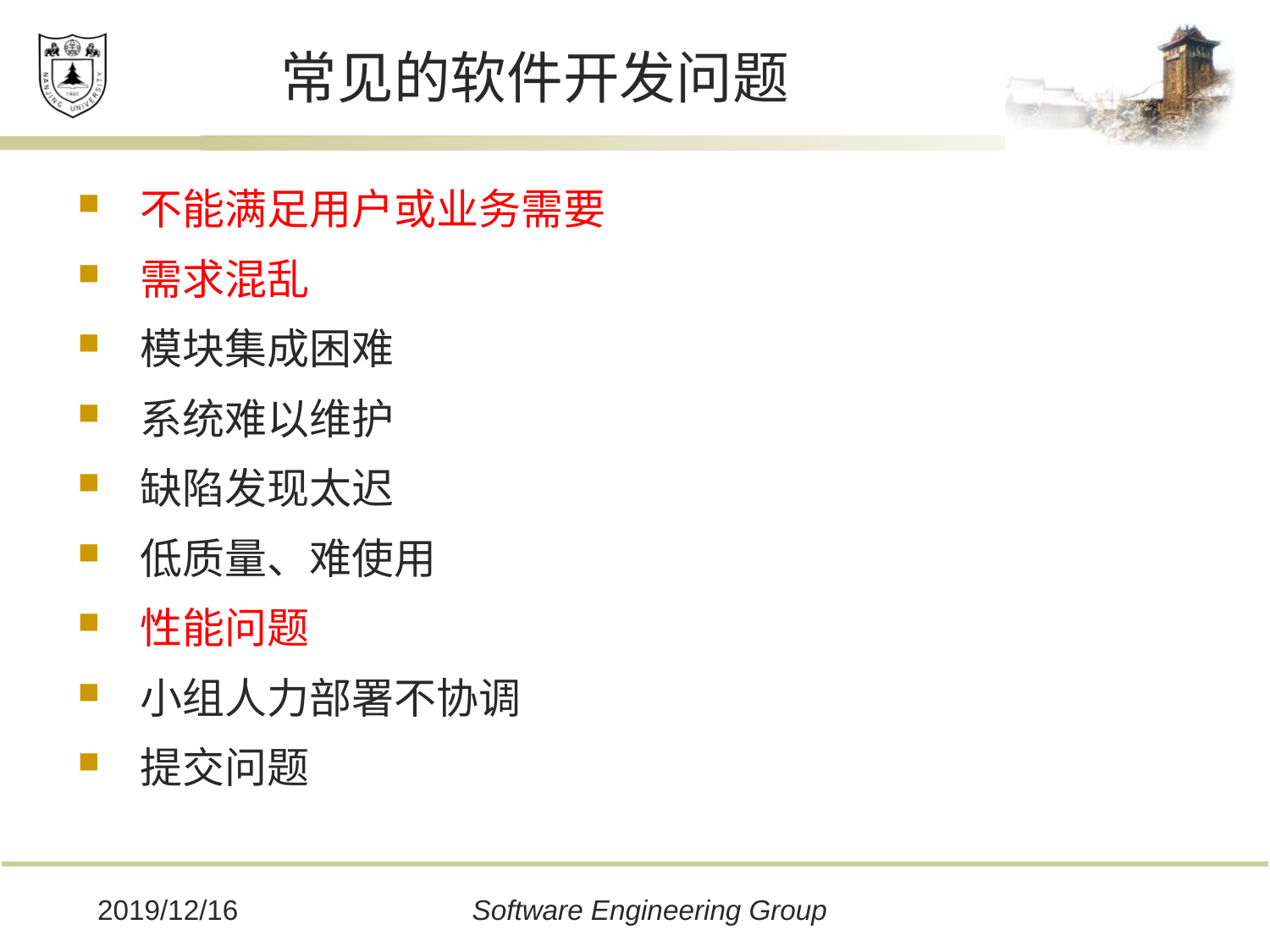

# 常见的软件开发问题
不能满足用户或业务需要
需求混乱
模块集成困难
系统难以维护
缺陷发现太迟
低质量、难使用
性能问题
小组人力部署不协调
提交问题
2019/12/16
Software Engineering Group